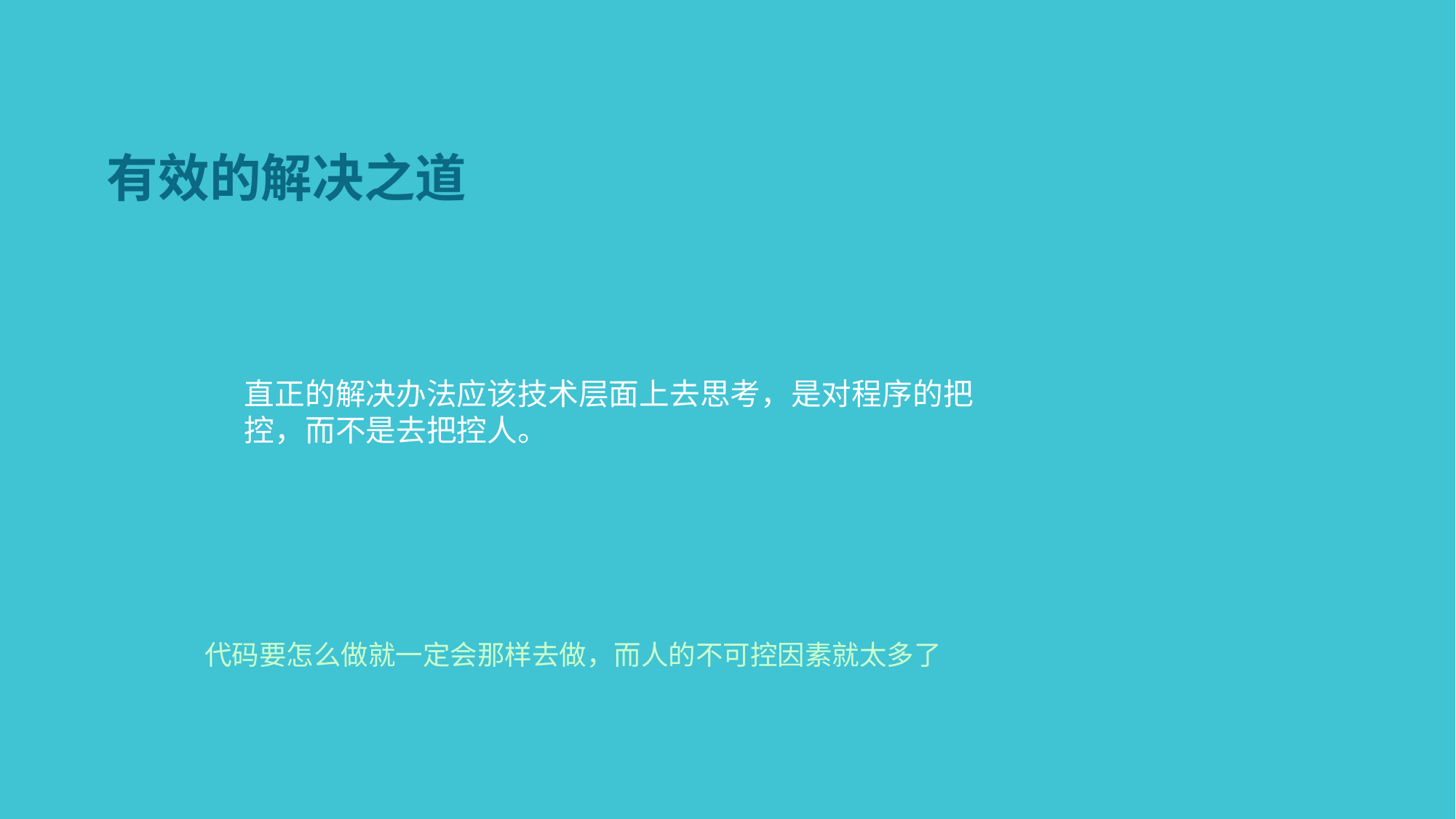

有效的解决之道
直正的解决办法应该技术层面上去思考，是对程序的把控，而不是去把控人。
代码要怎么做就一定会那样去做，而人的不可控因素就太多了